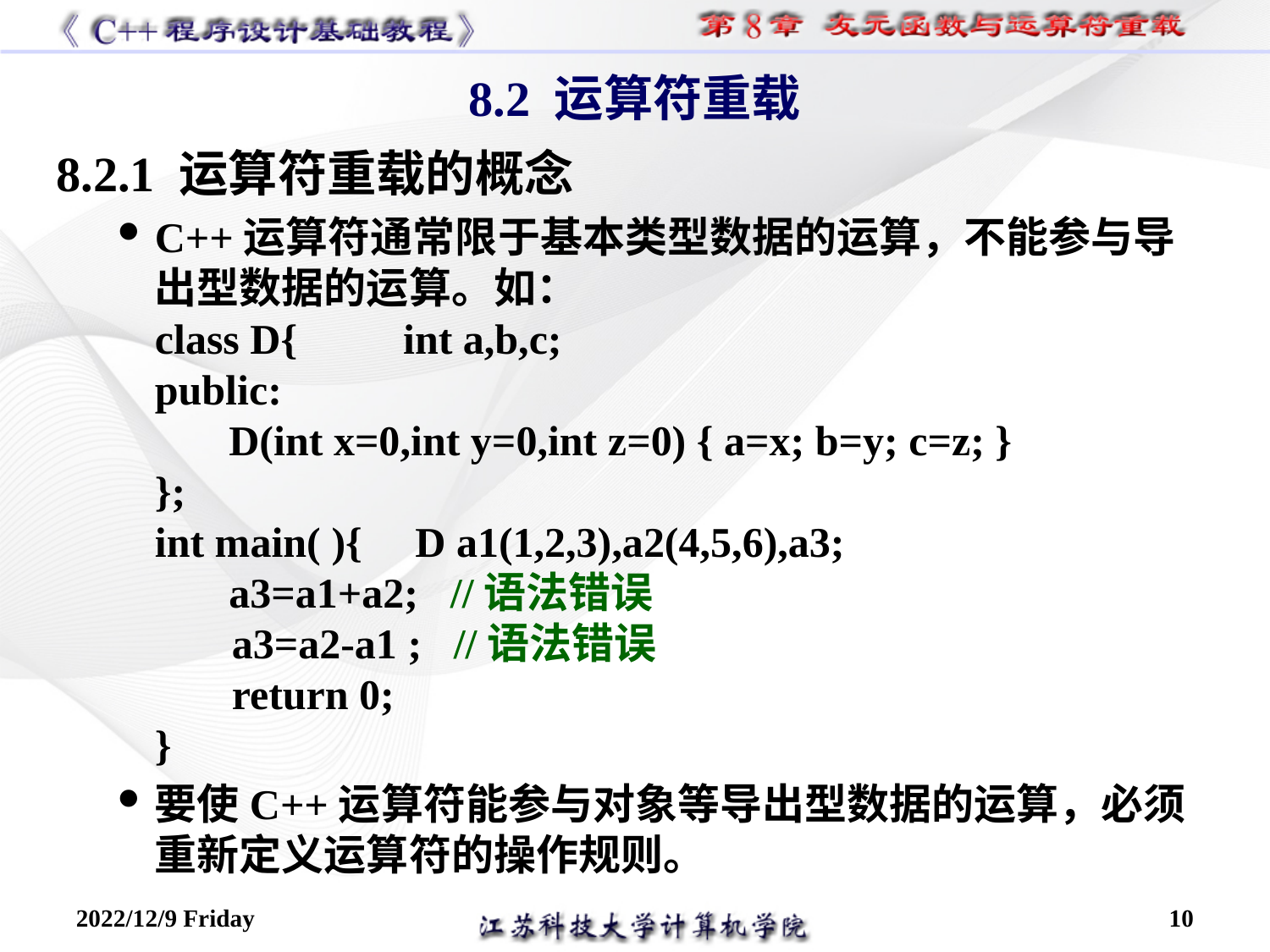

8.2 运算符重载
8.2.1 运算符重载的概念
C++运算符通常限于基本类型数据的运算，不能参与导出型数据的运算。如：
class D{          int a,b,c;
public:
       D(int x=0,int y=0,int z=0) { a=x; b=y; c=z; }
};
int main( ){     D a1(1,2,3),a2(4,5,6),a3;
       a3=a1+a2;   //语法错误
       a3=a2-a1 ;   //语法错误
       return 0;
}
要使C++运算符能参与对象等导出型数据的运算，必须重新定义运算符的操作规则。